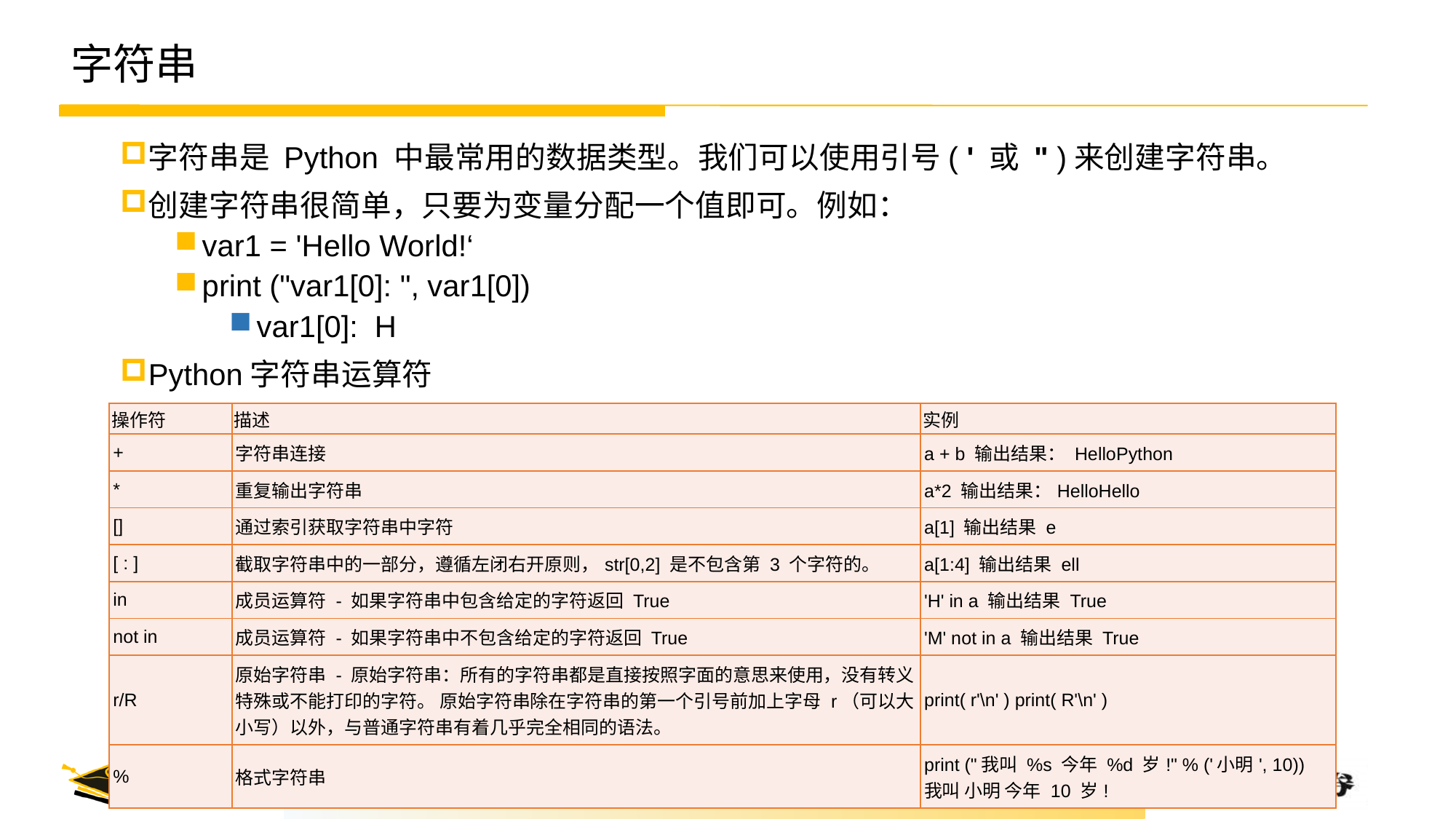

# 字符串
字符串是 Python 中最常用的数据类型。我们可以使用引号( ' 或 " )来创建字符串。
创建字符串很简单，只要为变量分配一个值即可。例如：
var1 = 'Hello World!‘
print ("var1[0]: ", var1[0])
var1[0]:  H
Python字符串运算符

| 操作符 | 描述 | 实例 |
| --- | --- | --- |
| + | 字符串连接 | a + b 输出结果： HelloPython |
| \* | 重复输出字符串 | a\*2 输出结果：HelloHello |
| [] | 通过索引获取字符串中字符 | a[1] 输出结果 e |
| [ : ] | 截取字符串中的一部分，遵循左闭右开原则，str[0,2] 是不包含第 3 个字符的。 | a[1:4] 输出结果 ell |
| in | 成员运算符 - 如果字符串中包含给定的字符返回 True | 'H' in a 输出结果 True |
| not in | 成员运算符 - 如果字符串中不包含给定的字符返回 True | 'M' not in a 输出结果 True |
| r/R | 原始字符串 - 原始字符串：所有的字符串都是直接按照字面的意思来使用，没有转义特殊或不能打印的字符。 原始字符串除在字符串的第一个引号前加上字母 r（可以大小写）以外，与普通字符串有着几乎完全相同的语法。 | print( r'\n' ) print( R'\n' ) |
| % | 格式字符串 | print ("我叫 %s 今年 %d 岁!" % ('小明', 10)) 我叫 小明 今年 10 岁! |
9